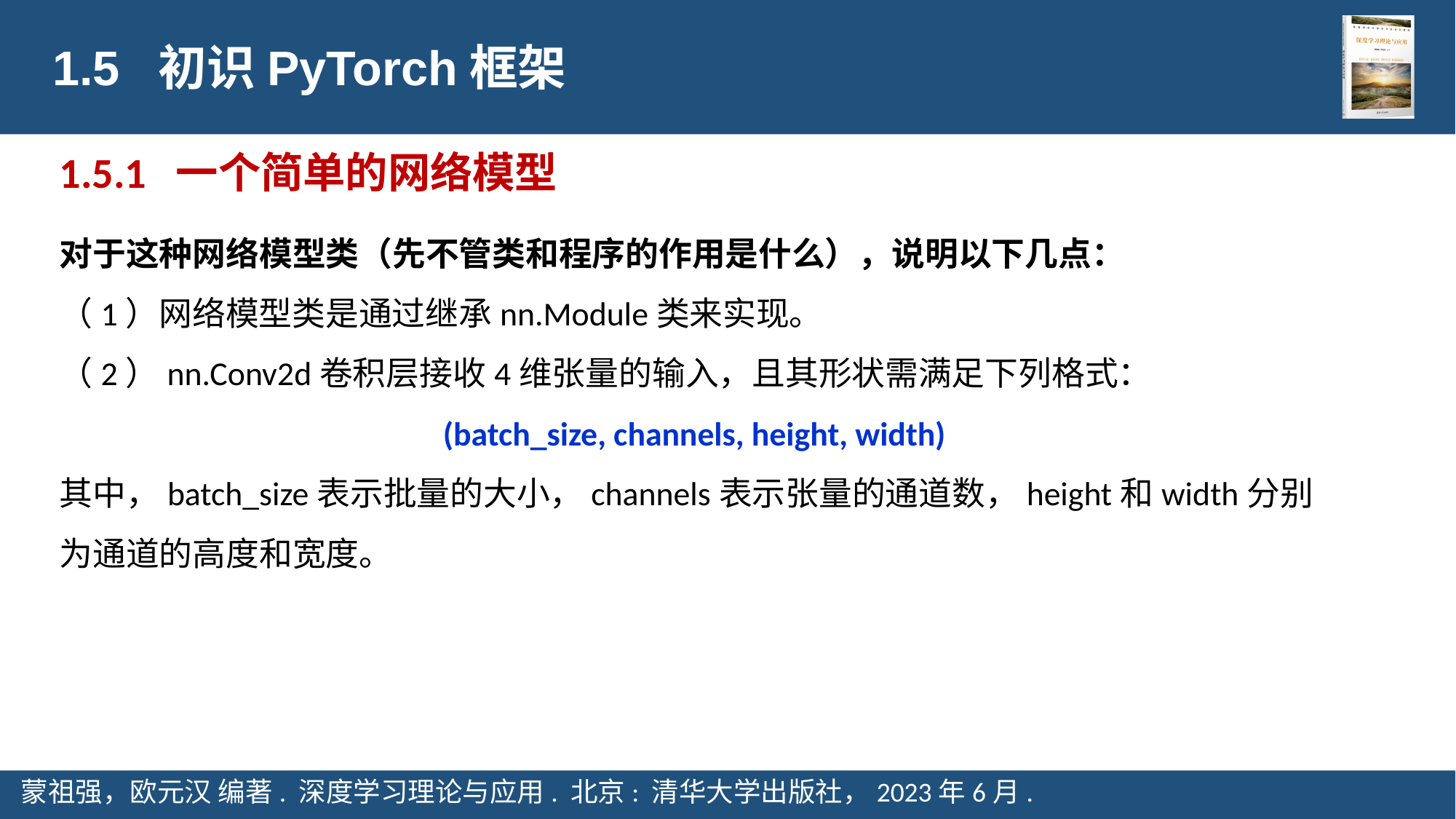

1.5  初识PyTorch框架
1.5.1  一个简单的网络模型
对于这种网络模型类（先不管类和程序的作用是什么），说明以下几点：
（1）网络模型类是通过继承nn.Module类来实现。
（2）nn.Conv2d卷积层接收4维张量的输入，且其形状需满足下列格式：
(batch_size, channels, height, width)
其中，batch_size表示批量的大小，channels表示张量的通道数，height和width分别为通道的高度和宽度。